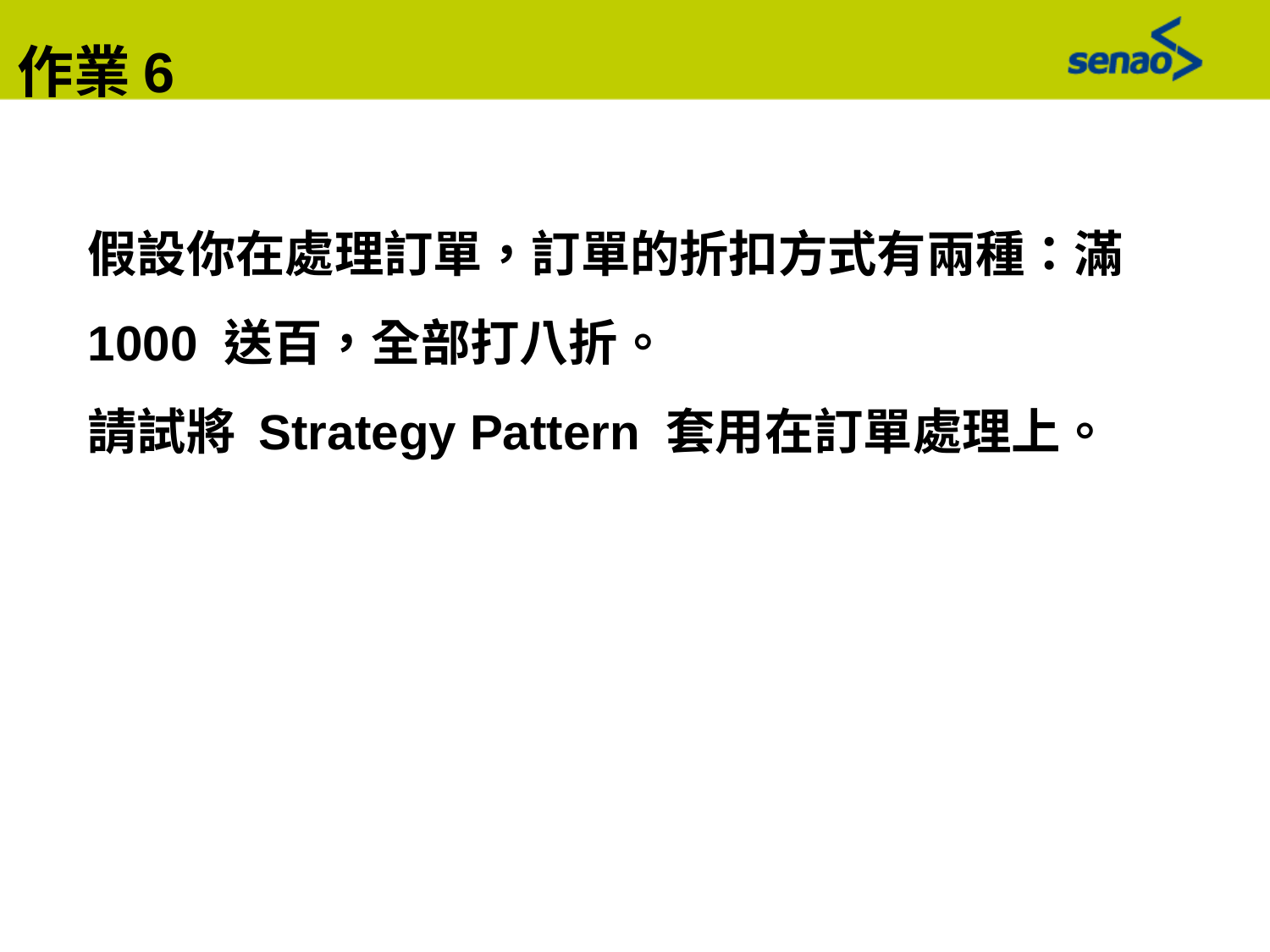

作業6
假設你在處理訂單，訂單的折扣方式有兩種：滿 1000 送百，全部打八折。
請試將 Strategy Pattern 套用在訂單處理上。